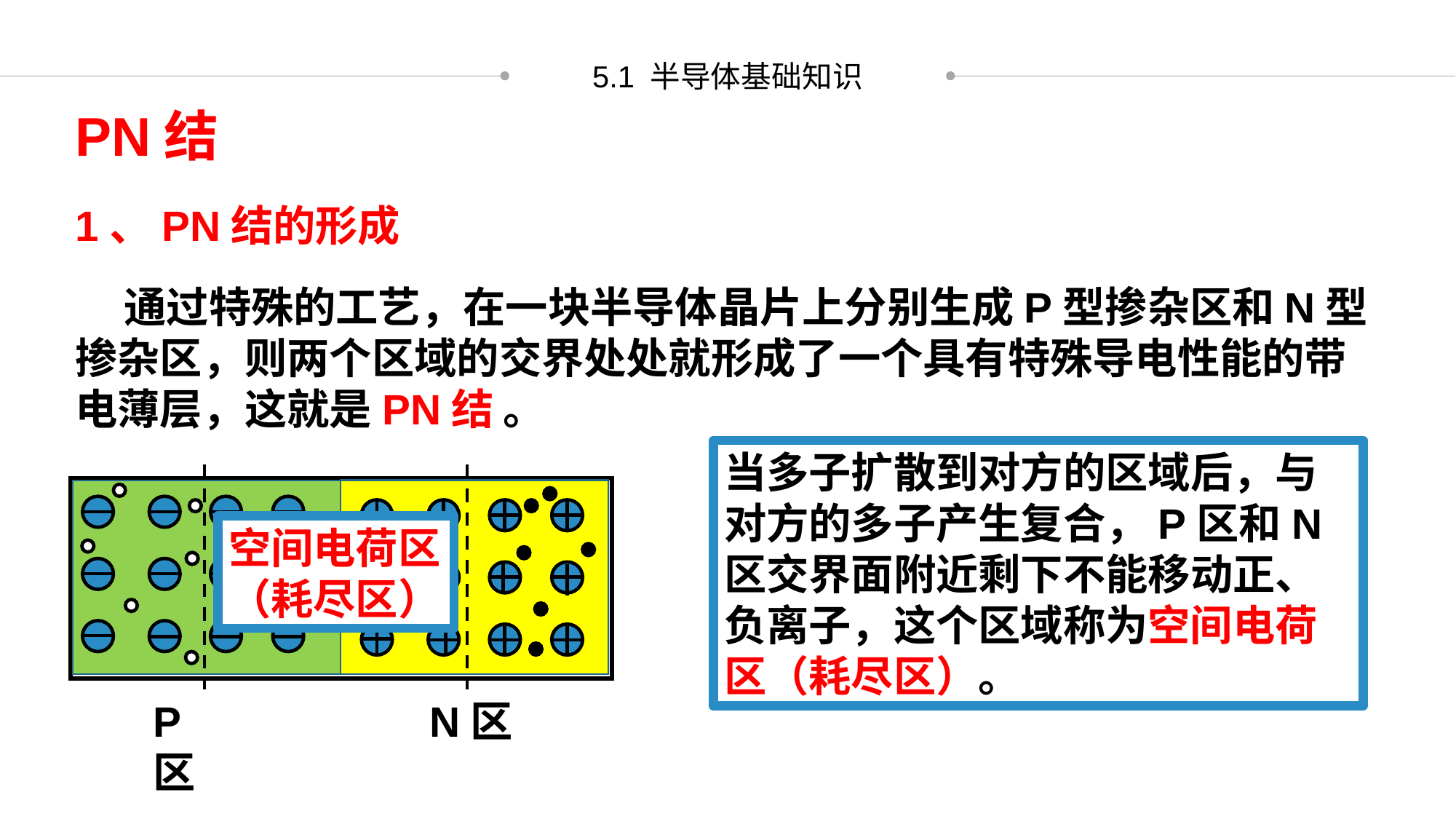

5.1 半导体基础知识
PN结
1、PN结的形成
    通过特殊的工艺，在一块半导体晶片上分别生成P型掺杂区和N型掺杂区，则两个区域的交界处处就形成了一个具有特殊导电性能的带电薄层，这就是PN结 。
当多子扩散到对方的区域后，与对方的多子产生复合，P区和N区交界面附近剩下不能移动正、负离子，这个区域称为空间电荷区（耗尽区）。

空间电荷区
（耗尽区）
P区
N区